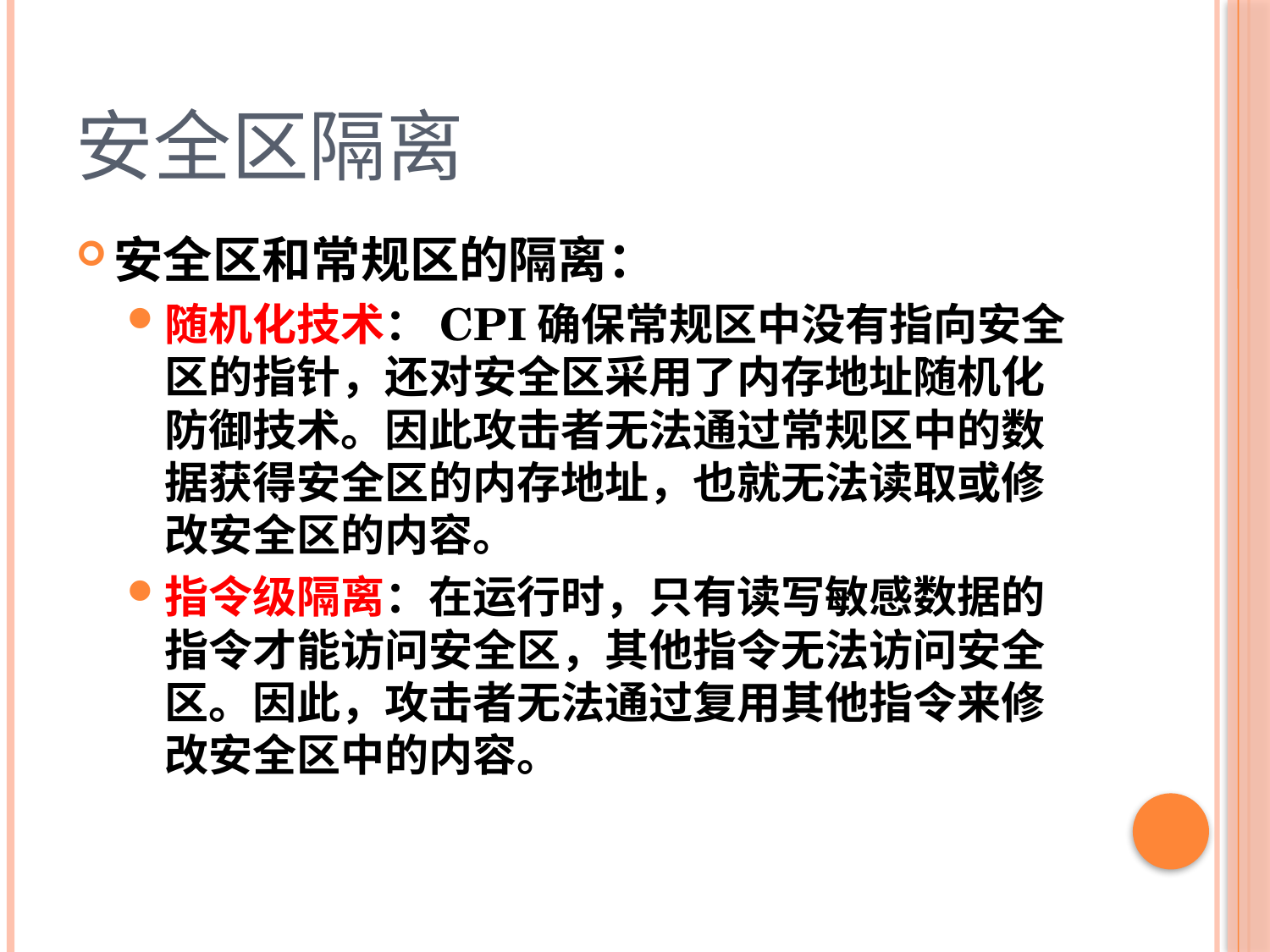

# 安全区隔离
安全区和常规区的隔离：
随机化技术：CPI确保常规区中没有指向安全区的指针，还对安全区采用了内存地址随机化防御技术。因此攻击者无法通过常规区中的数据获得安全区的内存地址，也就无法读取或修改安全区的内容。
指令级隔离：在运行时，只有读写敏感数据的指令才能访问安全区，其他指令无法访问安全区。因此，攻击者无法通过复用其他指令来修改安全区中的内容。